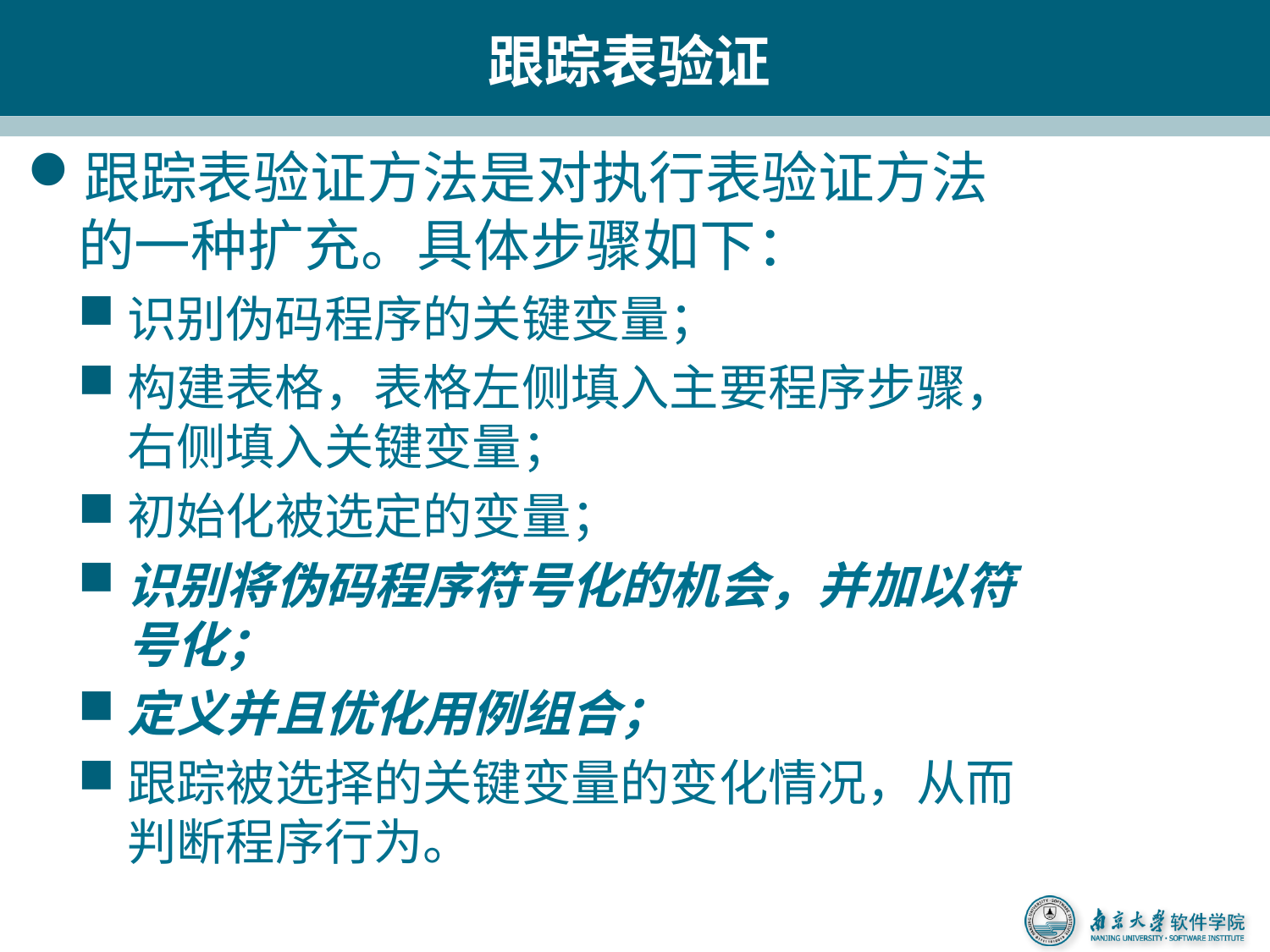

# 跟踪表验证
跟踪表验证方法是对执行表验证方法的一种扩充。具体步骤如下：
识别伪码程序的关键变量；
构建表格，表格左侧填入主要程序步骤，右侧填入关键变量；
初始化被选定的变量；
识别将伪码程序符号化的机会，并加以符号化；
定义并且优化用例组合；
跟踪被选择的关键变量的变化情况，从而判断程序行为。